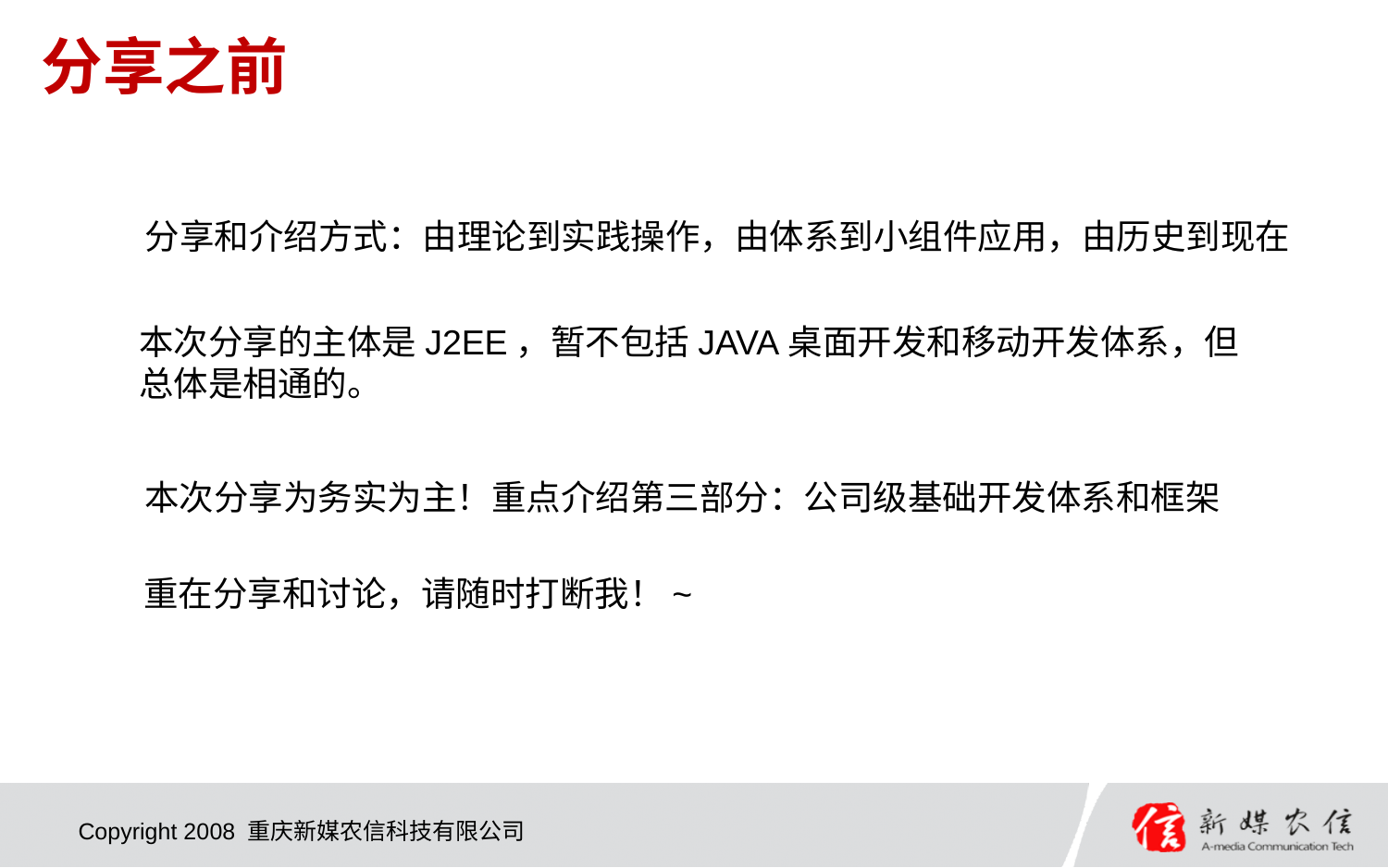

# 分享之前
分享和介绍方式：由理论到实践操作，由体系到小组件应用，由历史到现在
本次分享的主体是J2EE，暂不包括JAVA桌面开发和移动开发体系，但总体是相通的。
本次分享为务实为主！重点介绍第三部分：公司级基础开发体系和框架
重在分享和讨论，请随时打断我！~